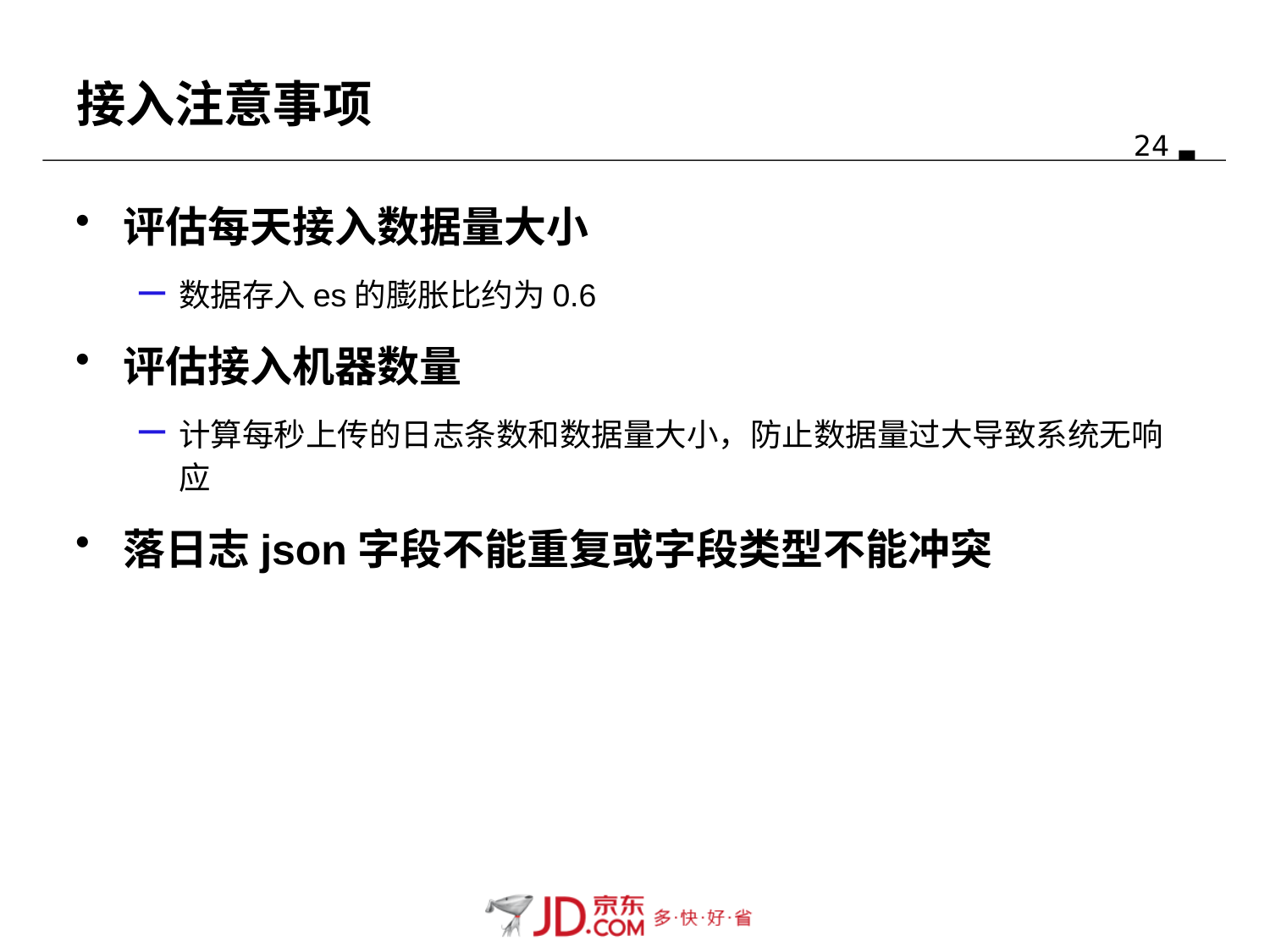

# 接入注意事项
评估每天接入数据量大小
数据存入es的膨胀比约为0.6
评估接入机器数量
计算每秒上传的日志条数和数据量大小，防止数据量过大导致系统无响应
落日志json字段不能重复或字段类型不能冲突